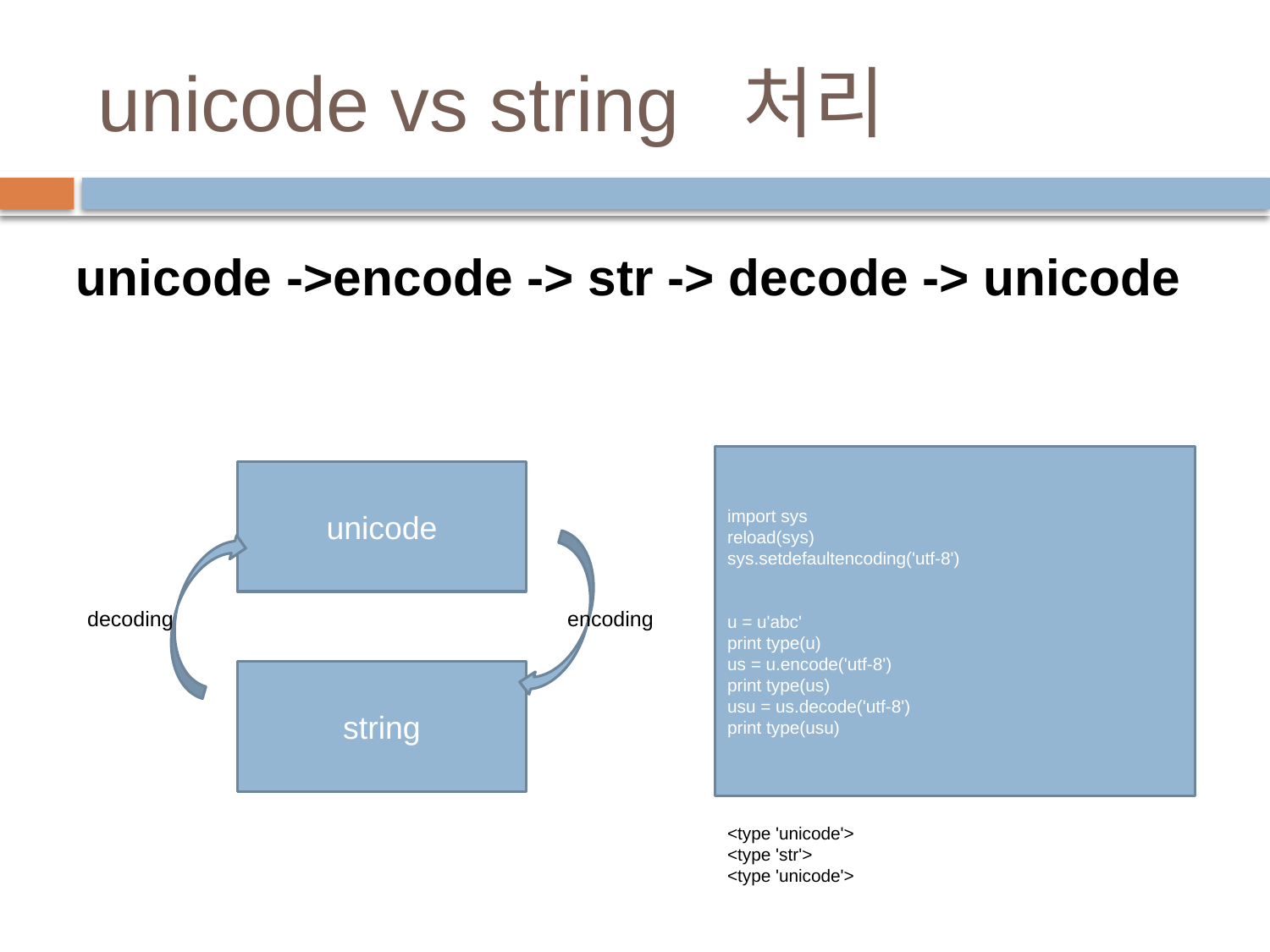

# unicode vs string  처리
unicode ->encode -> str -> decode -> unicode
import sys
reload(sys)
sys.setdefaultencoding('utf-8')

u = u'abc'
print type(u)
us = u.encode('utf-8')
print type(us)
usu = us.decode('utf-8')
print type(usu)
unicode

decoding
encoding
string
<type 'unicode'>
<type 'str'>
<type 'unicode'>